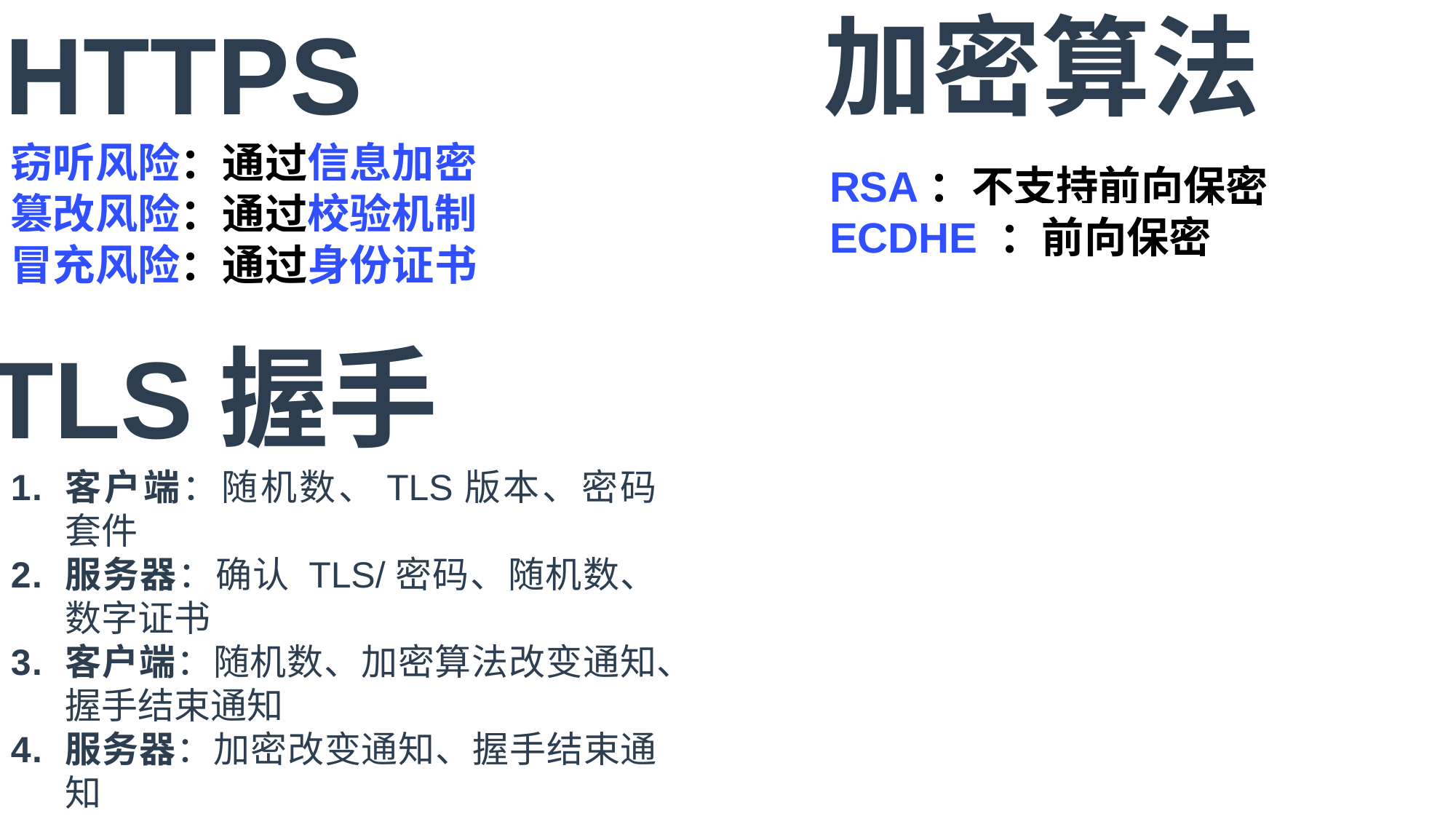

HTTPS
加密算法
窃听风险：通过信息加密
篡改风险：通过校验机制
冒充风险：通过身份证书
RSA：不支持前向保密
ECDHE ：前向保密
TLS握手
客户端：随机数、TLS版本、密码套件
服务器：确认 TLS/密码、随机数、数字证书
客户端：随机数、加密算法改变通知、握手结束通知
服务器：加密改变通知、握手结束通知